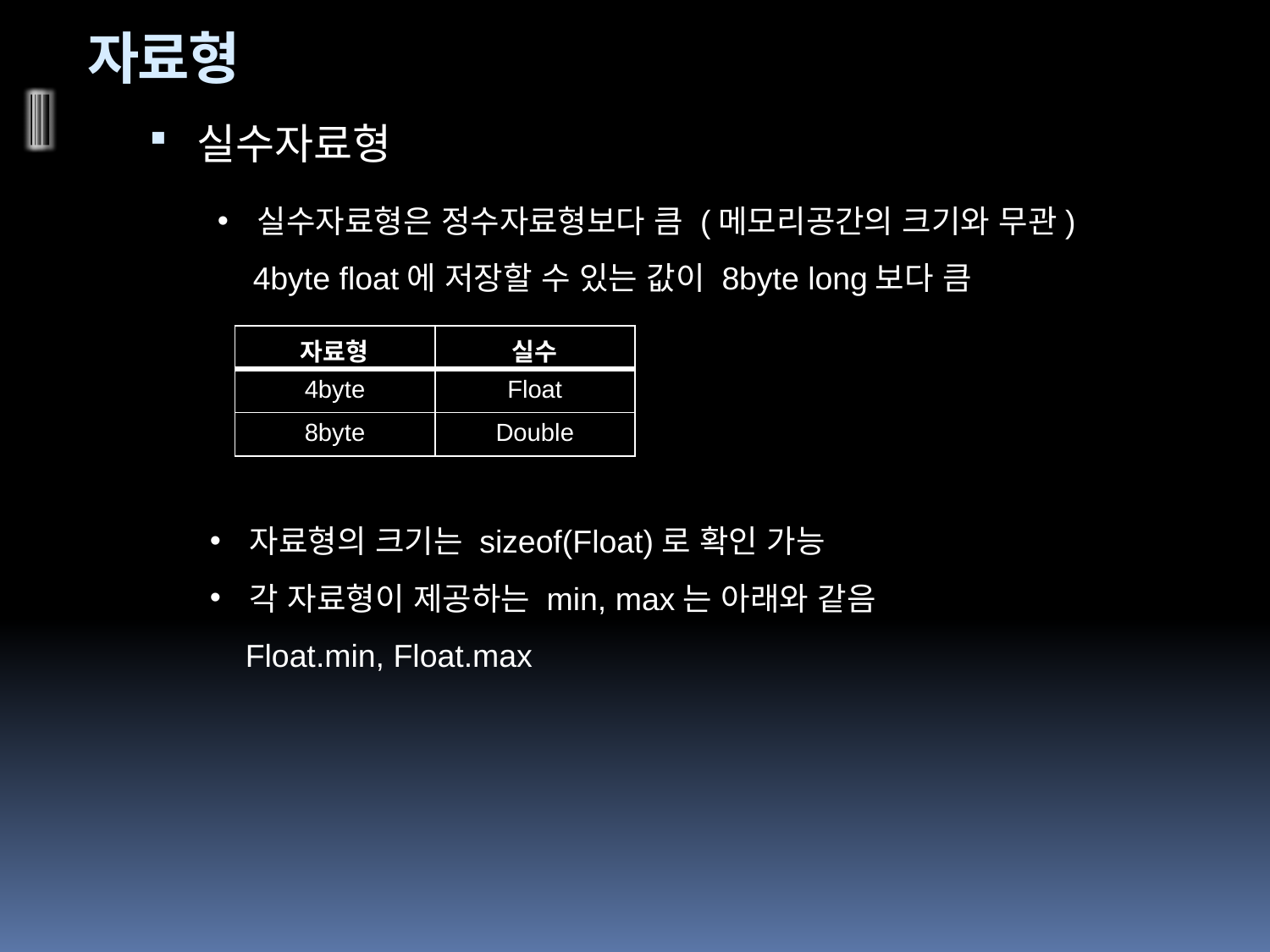

# 자료형
실수자료형
실수자료형은 정수자료형보다 큼 (메모리공간의 크기와 무관)
    4byte float에 저장할 수 있는 값이 8byte long보다 큼
| 자료형 | 실수 |
| --- | --- |
| 4byte | Float |
| 8byte | Double |
자료형의 크기는 sizeof(Float)로 확인 가능
각 자료형이 제공하는 min, max는 아래와 같음
    Float.min, Float.max